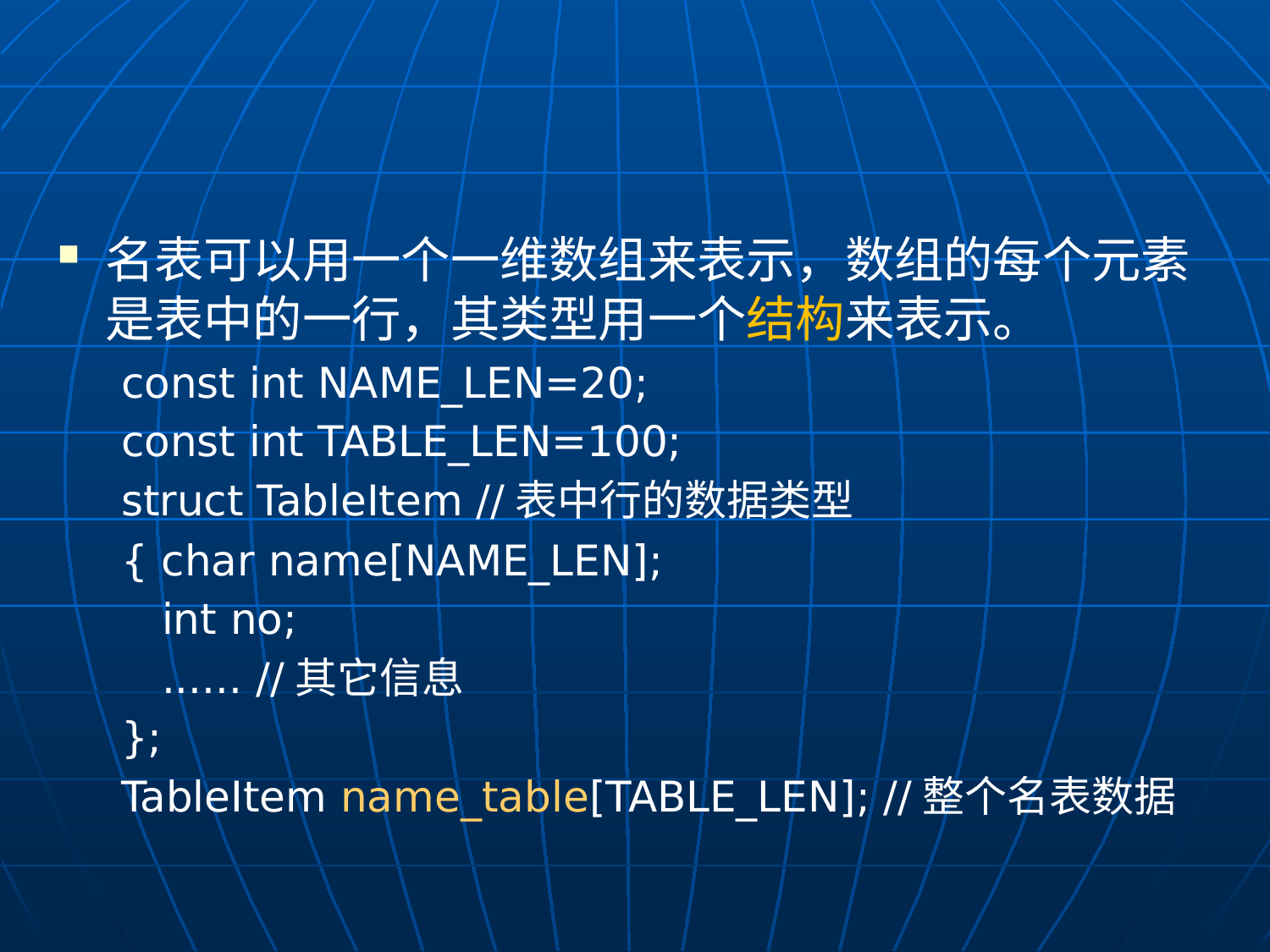

#
名表可以用一个一维数组来表示，数组的每个元素是表中的一行，其类型用一个结构来表示。
const int NAME_LEN=20;
const int TABLE_LEN=100;
struct TableItem //表中行的数据类型
{ char name[NAME_LEN];
   int no;
   ...... //其它信息
};
TableItem name_table[TABLE_LEN]; //整个名表数据